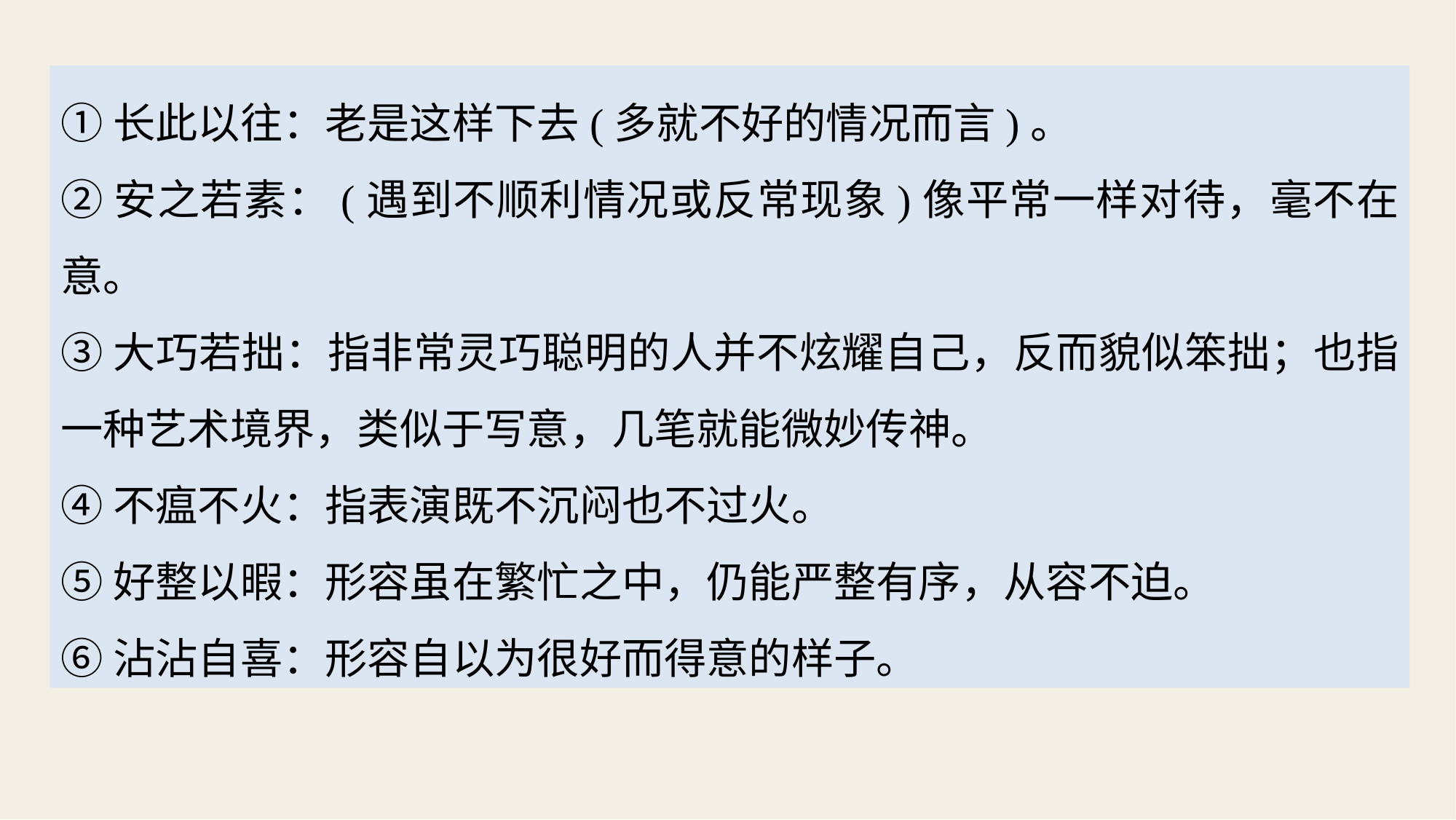

①长此以往：老是这样下去(多就不好的情况而言)。
②安之若素：(遇到不顺利情况或反常现象)像平常一样对待，毫不在意。
③大巧若拙：指非常灵巧聪明的人并不炫耀自己，反而貌似笨拙；也指一种艺术境界，类似于写意，几笔就能微妙传神。
④不瘟不火：指表演既不沉闷也不过火。
⑤好整以暇：形容虽在繁忙之中，仍能严整有序，从容不迫。
⑥沾沾自喜：形容自以为很好而得意的样子。